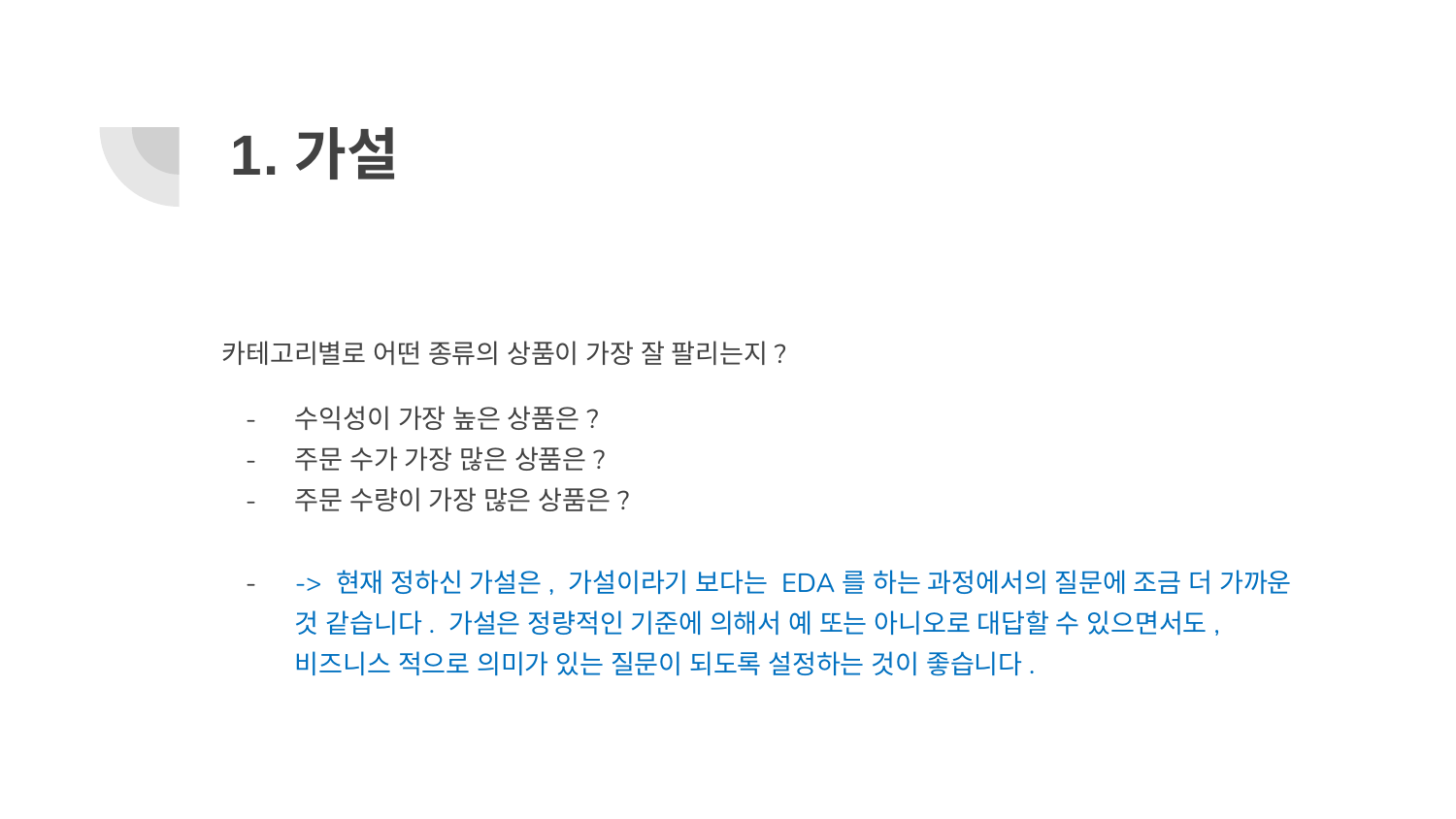

# 가설
카테고리별로 어떤 종류의 상품이 가장 잘 팔리는지?
수익성이 가장 높은 상품은?
주문 수가 가장 많은 상품은?
주문 수량이 가장 많은 상품은?

-> 현재 정하신 가설은, 가설이라기 보다는 EDA를 하는 과정에서의 질문에 조금 더 가까운 것 같습니다. 가설은 정량적인 기준에 의해서 예 또는 아니오로 대답할 수 있으면서도, 비즈니스 적으로 의미가 있는 질문이 되도록 설정하는 것이 좋습니다.